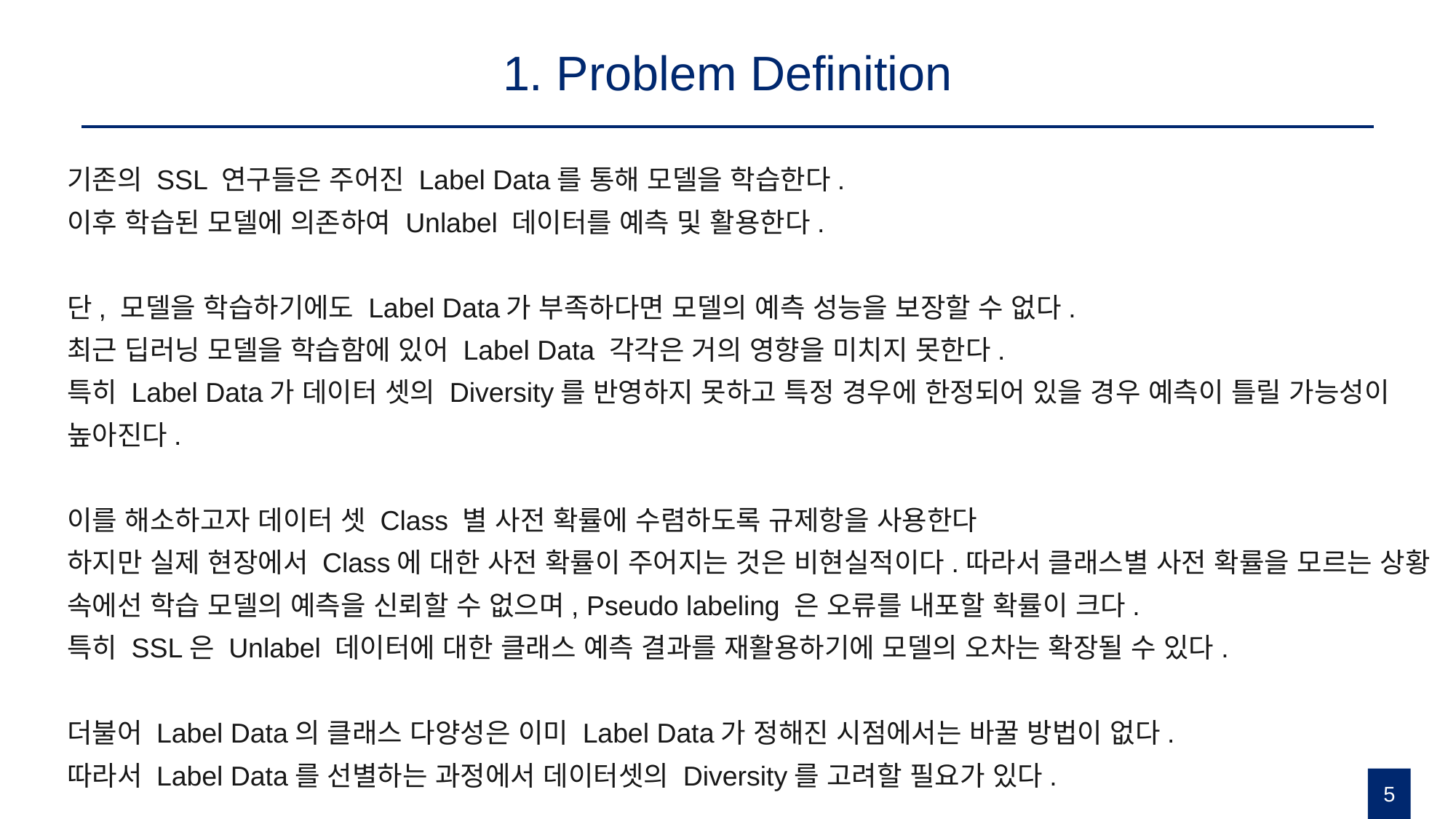

# 1. Problem Definition
기존의 SSL 연구들은 주어진 Label Data를 통해 모델을 학습한다.
이후 학습된 모델에 의존하여 Unlabel 데이터를 예측 및 활용한다.

단, 모델을 학습하기에도 Label Data가 부족하다면 모델의 예측 성능을 보장할 수 없다.
최근 딥러닝 모델을 학습함에 있어 Label Data 각각은 거의 영향을 미치지 못한다.
특히 Label Data가 데이터 셋의 Diversity를 반영하지 못하고 특정 경우에 한정되어 있을 경우 예측이 틀릴 가능성이 높아진다.

이를 해소하고자 데이터 셋 Class 별 사전 확률에 수렴하도록 규제항을 사용한다
하지만 실제 현장에서 Class에 대한 사전 확률이 주어지는 것은 비현실적이다.따라서 클래스별 사전 확률을 모르는 상황 속에선 학습 모델의 예측을 신뢰할 수 없으며, Pseudo labeling 은 오류를 내포할 확률이 크다.
특히 SSL은 Unlabel 데이터에 대한 클래스 예측 결과를 재활용하기에 모델의 오차는 확장될 수 있다.

더불어 Label Data의 클래스 다양성은 이미 Label Data가 정해진 시점에서는 바꿀 방법이 없다.
따라서 Label Data를 선별하는 과정에서 데이터셋의 Diversity를 고려할 필요가 있다.
Semi-supervised learning 중 한 축인 Pseudo labeling 경우 학습 초기에 수렴하지 않는 단점이 있다